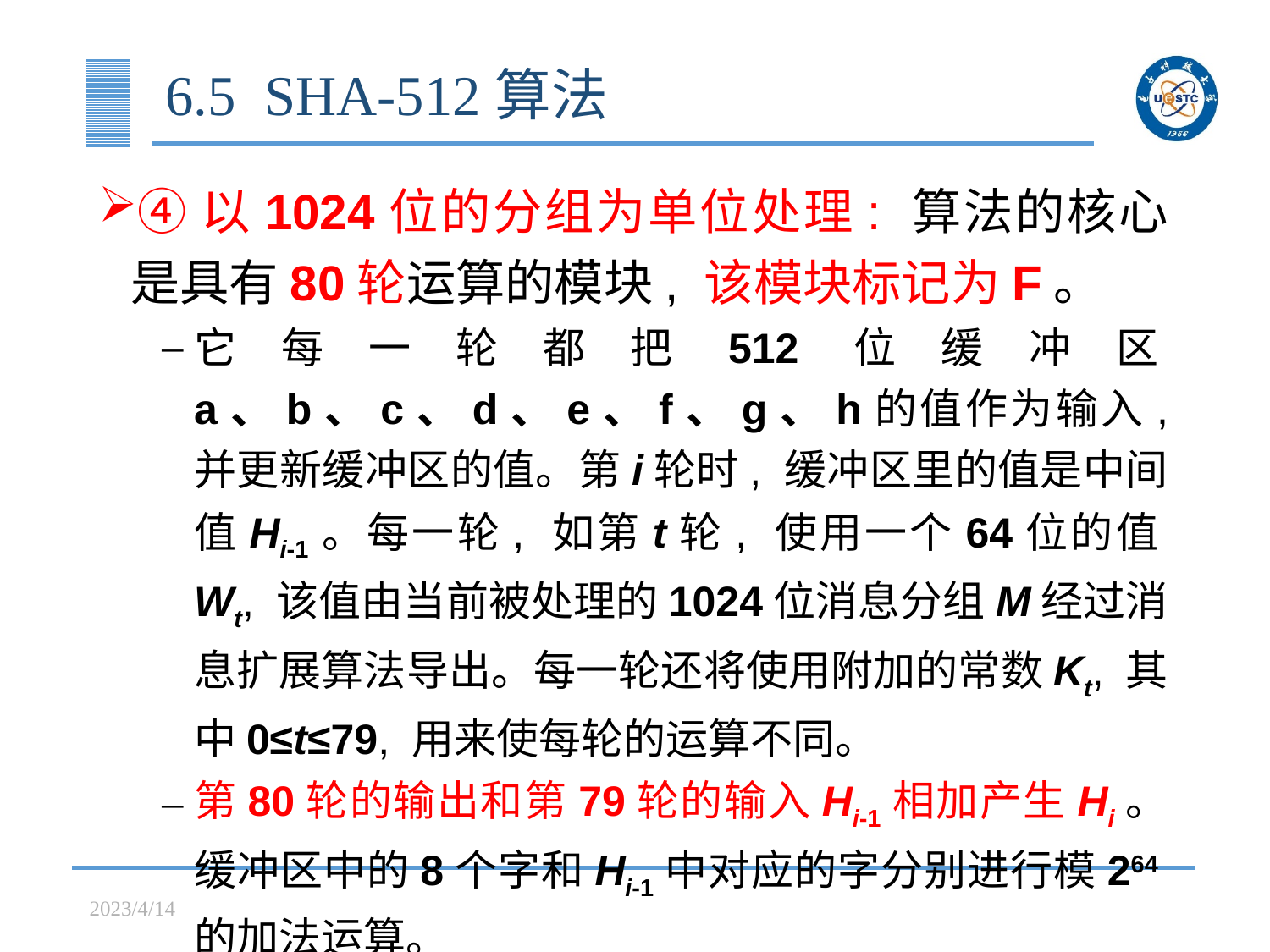

# 6.5  SHA-512算法
④以1024位的分组为单位处理: 算法的核心是具有80轮运算的模块, 该模块标记为F。
它每一轮都把512位缓冲区a、b、c、d、e、f、g、h的值作为输入, 并更新缓冲区的值。第i轮时, 缓冲区里的值是中间值Hi-1。每一轮, 如第t轮, 使用一个64位的值Wt, 该值由当前被处理的1024位消息分组M经过消息扩展算法导出。每一轮还将使用附加的常数Kt, 其中0≤t≤79, 用来使每轮的运算不同。
第80轮的输出和第79轮的输入Hi-1相加产生Hi。缓冲区中的8个字和Hi-1中对应的字分别进行模264的加法运算。

2023/4/14